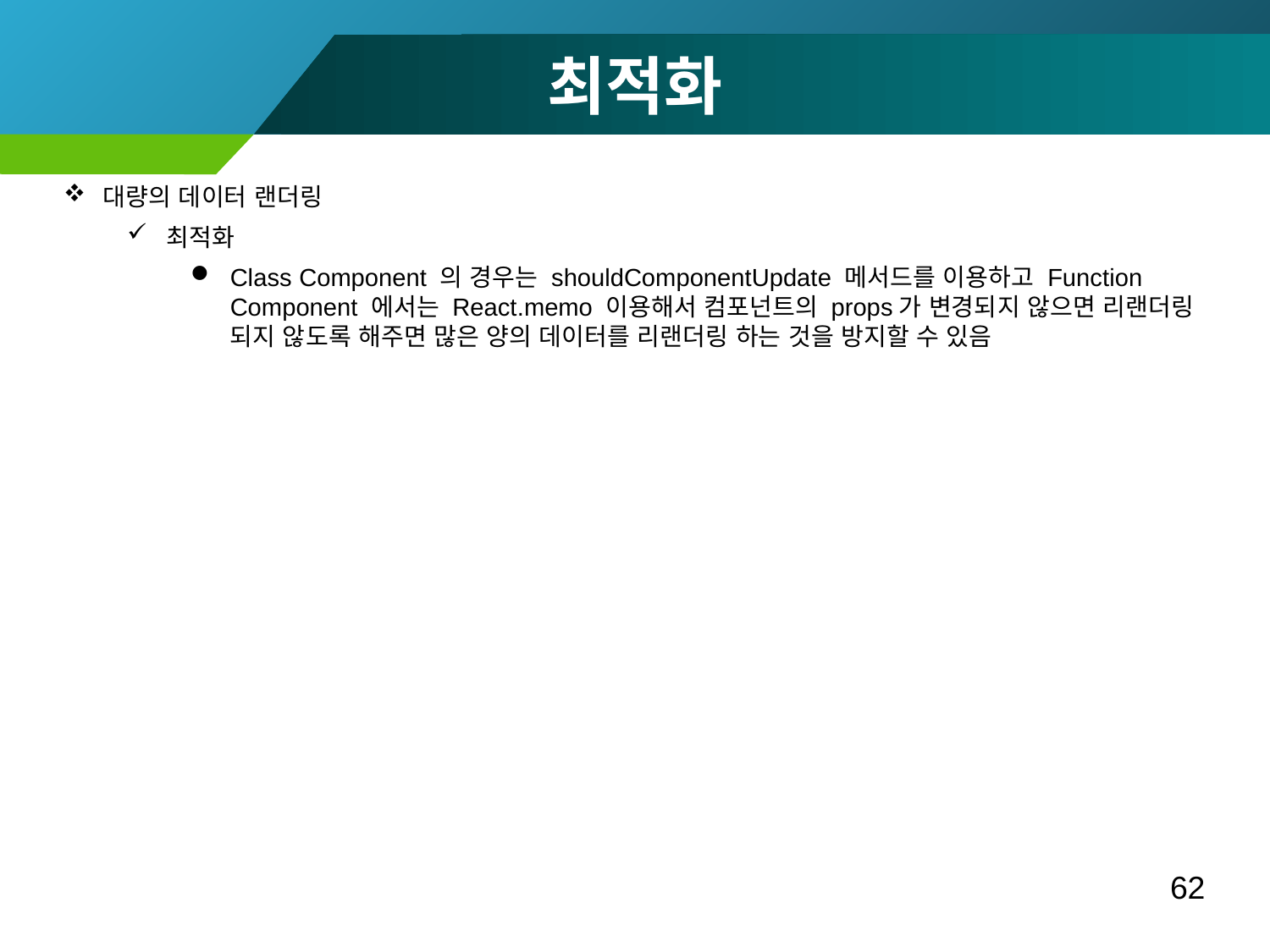

최적화
대량의 데이터 랜더링
최적화
Class Component 의 경우는 shouldComponentUpdate 메서드를 이용하고 Function Component 에서는 React.memo 이용해서 컴포넌트의 props가 변경되지 않으면 리랜더링 되지 않도록 해주면 많은 양의 데이터를 리랜더링 하는 것을 방지할 수 있음

62